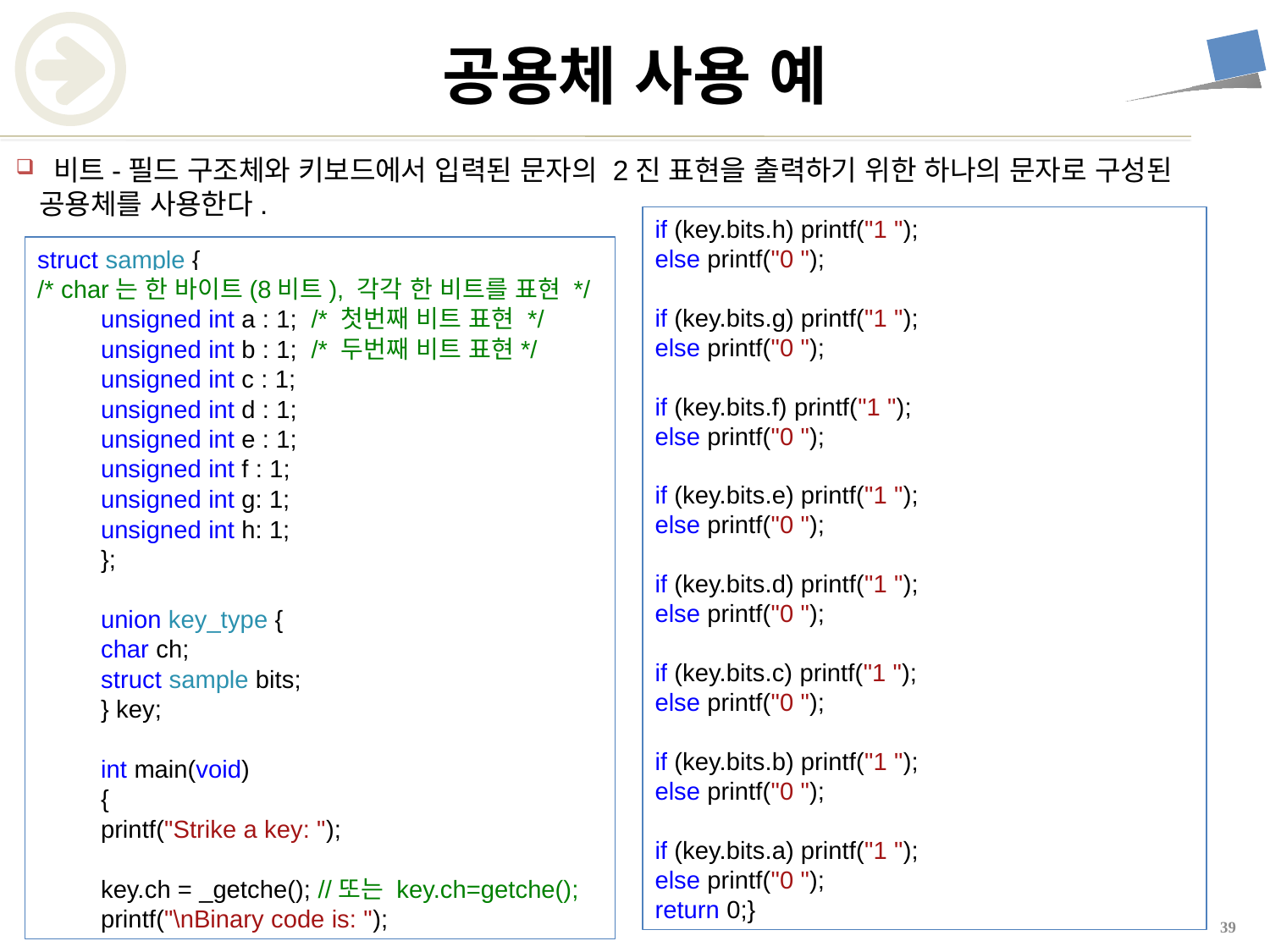

# 공용체 사용 예
 비트-필드 구조체와 키보드에서 입력된 문자의 2진 표현을 출력하기 위한 하나의 문자로 구성된 공용체를 사용한다.

if (key.bits.h) printf("1 ");
else printf("0 ");

if (key.bits.g) printf("1 ");
else printf("0 ");

if (key.bits.f) printf("1 ");
else printf("0 ");

if (key.bits.e) printf("1 ");
else printf("0 ");

if (key.bits.d) printf("1 ");
else printf("0 ");

if (key.bits.c) printf("1 ");
else printf("0 ");

if (key.bits.b) printf("1 ");
else printf("0 ");

if (key.bits.a) printf("1 ");
else printf("0 ");
return 0;}
struct sample {
/* char는 한 바이트(8비트), 각각 한 비트를 표현 */
unsigned int a : 1;  /* 첫번째 비트 표현 */
unsigned int b : 1;  /* 두번째 비트 표현*/
unsigned int c : 1;
unsigned int d : 1;
unsigned int e : 1;
unsigned int f : 1;
unsigned int g: 1;
unsigned int h: 1;
};

union key_type {
char ch;
struct sample bits;
} key;

int main(void)
{
printf("Strike a key: ");

key.ch = _getche(); //또는 key.ch=getche();
printf("\nBinary code is: ");
39